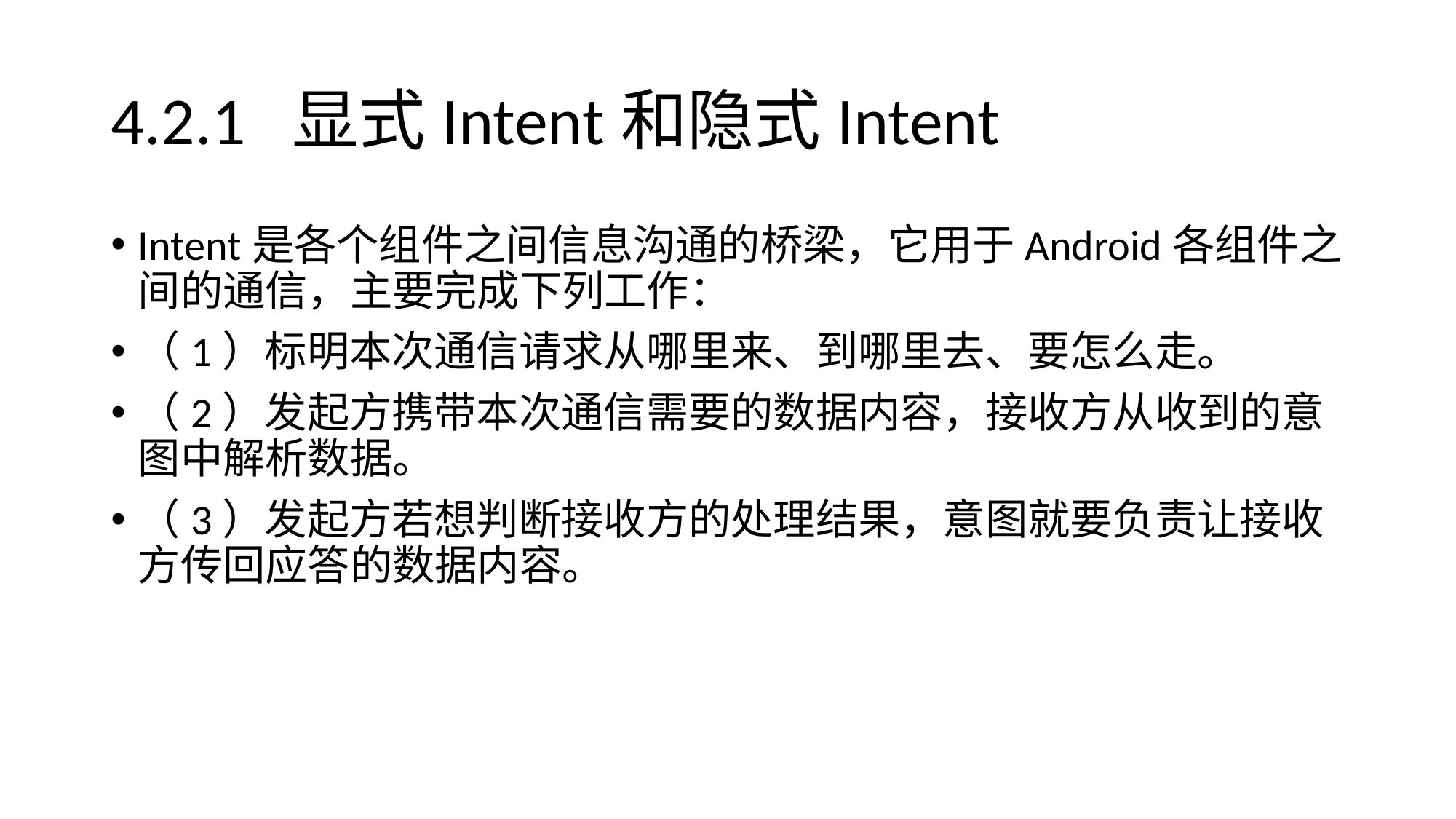

# 4.2.1  显式Intent和隐式Intent
Intent是各个组件之间信息沟通的桥梁，它用于Android各组件之间的通信，主要完成下列工作：
（1）标明本次通信请求从哪里来、到哪里去、要怎么走。
（2）发起方携带本次通信需要的数据内容，接收方从收到的意图中解析数据。
（3）发起方若想判断接收方的处理结果，意图就要负责让接收方传回应答的数据内容。